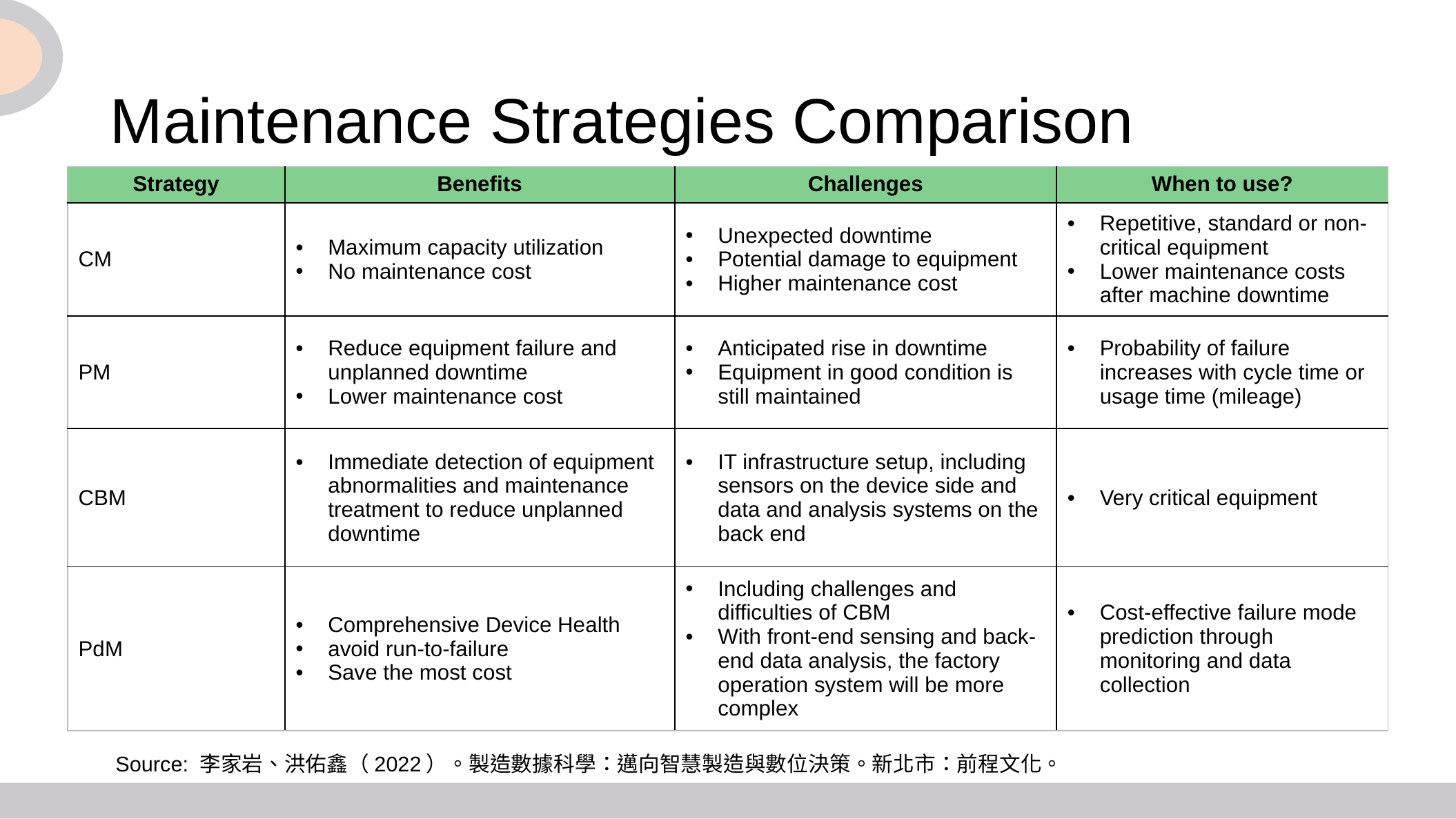

# Maintenance Strategies Comparison
| Strategy | Benefits | Challenges | When to use? |
| --- | --- | --- | --- |
| CM | Maximum capacity utilization No maintenance cost | Unexpected downtime Potential damage to equipment Higher maintenance cost | Repetitive, standard or non-critical equipment Lower maintenance costs after machine downtime |
| PM | Reduce equipment failure and unplanned downtime Lower maintenance cost | Anticipated rise in downtime Equipment in good condition is still maintained | Probability of failure increases with cycle time or usage time (mileage) |
| CBM | Immediate detection of equipment abnormalities and maintenance treatment to reduce unplanned downtime | IT infrastructure setup, including sensors on the device side and data and analysis systems on the back end | Very critical equipment |
| PdM | Comprehensive Device Health avoid run-to-failure Save the most cost | Including challenges and difficulties of CBM With front-end sensing and back-end data analysis, the factory operation system will be more complex | Cost-effective failure mode prediction through monitoring and data collection |
Source: 李家岩、洪佑鑫（2022）。製造數據科學：邁向智慧製造與數位決策。新北市：前程文化。